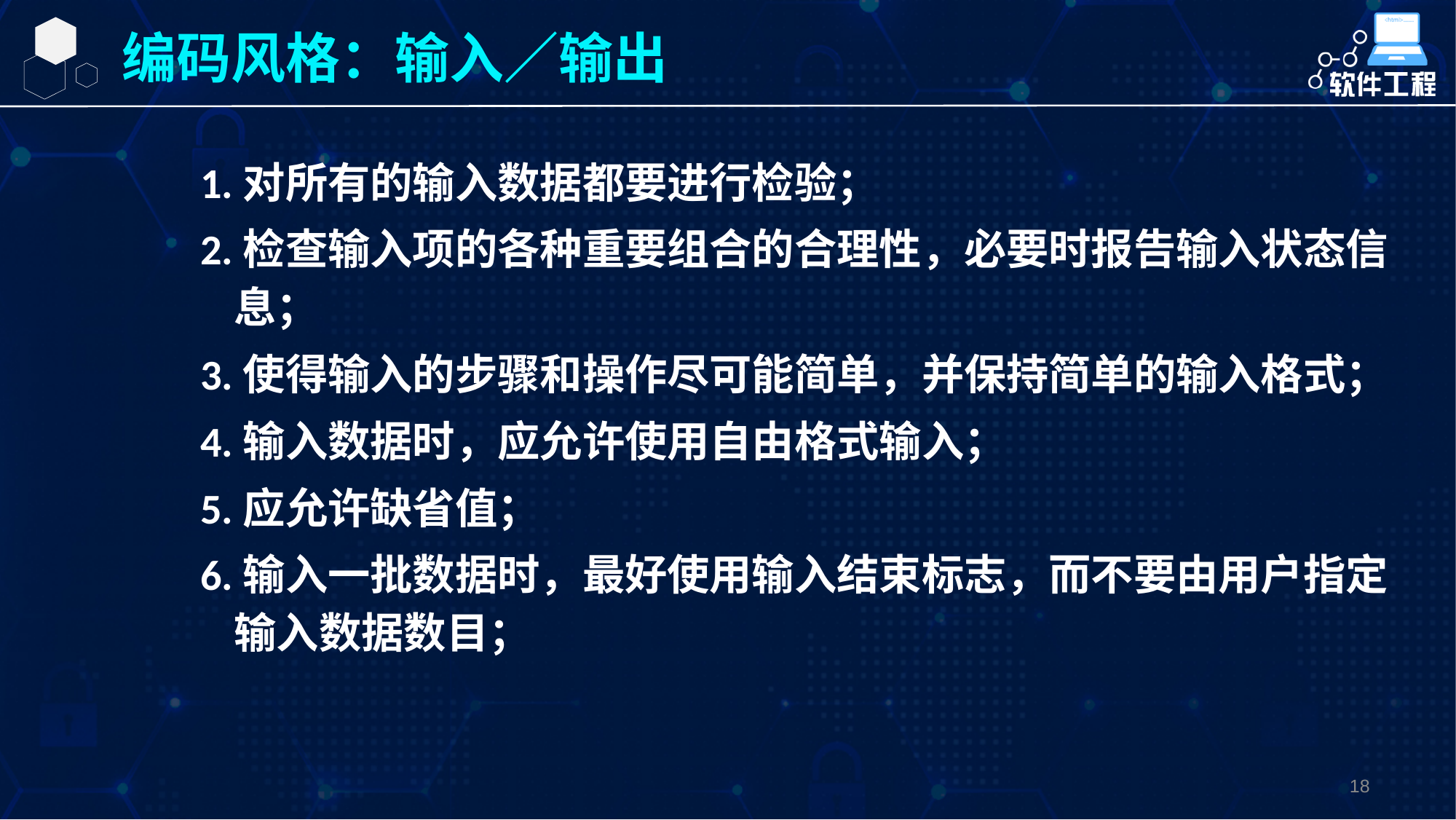

编码风格：输入／输出
1.对所有的输入数据都要进行检验；
2.检查输入项的各种重要组合的合理性，必要时报告输入状态信息；
3.使得输入的步骤和操作尽可能简单，并保持简单的输入格式；
4.输入数据时，应允许使用自由格式输入；
5.应允许缺省值；
6.输入一批数据时，最好使用输入结束标志，而不要由用户指定输入数据数目；

18